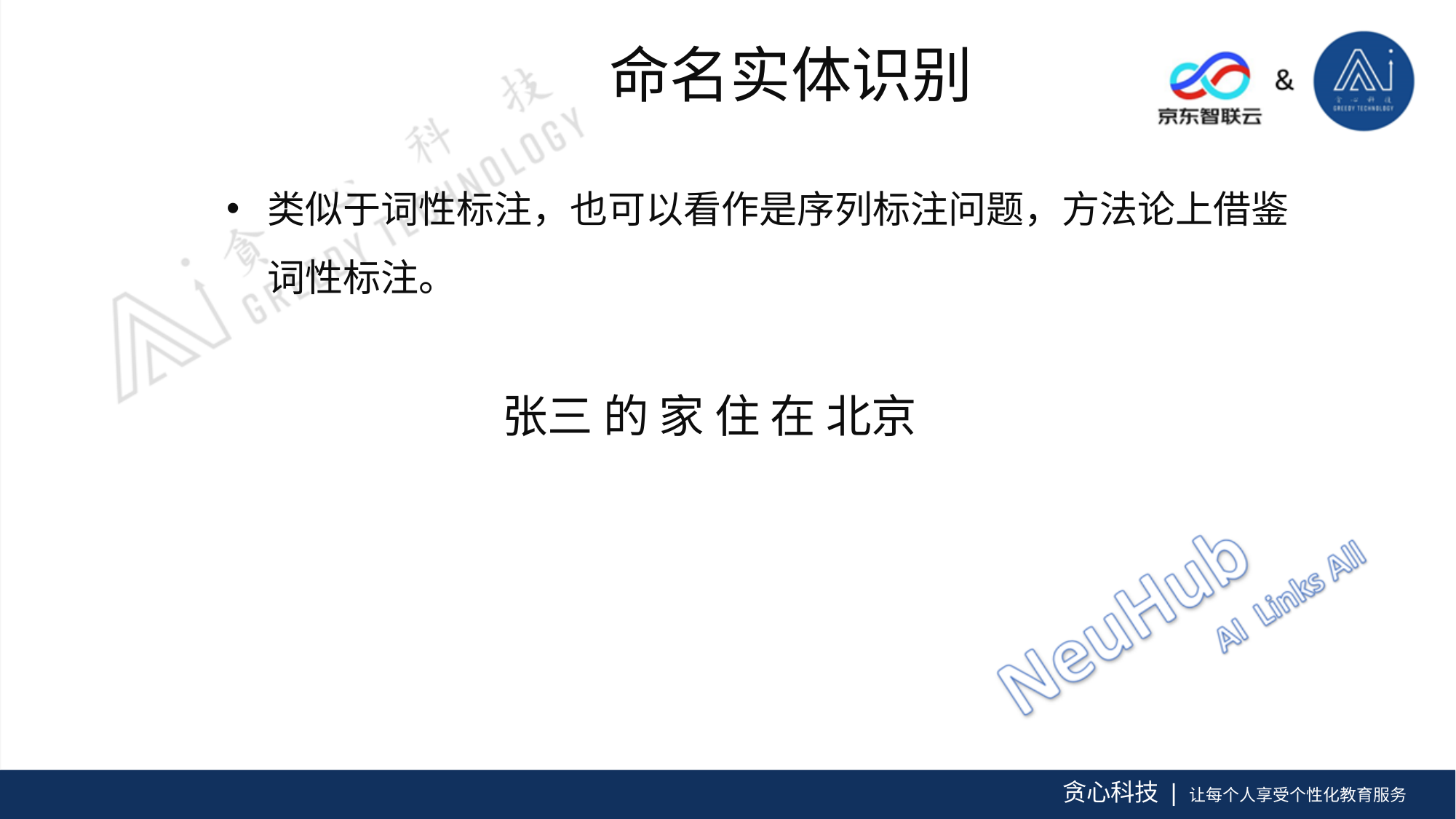

命名实体识别
类似于词性标注，也可以看作是序列标注问题，方法论上借鉴词性标注。
张三 的 家 住 在 北京